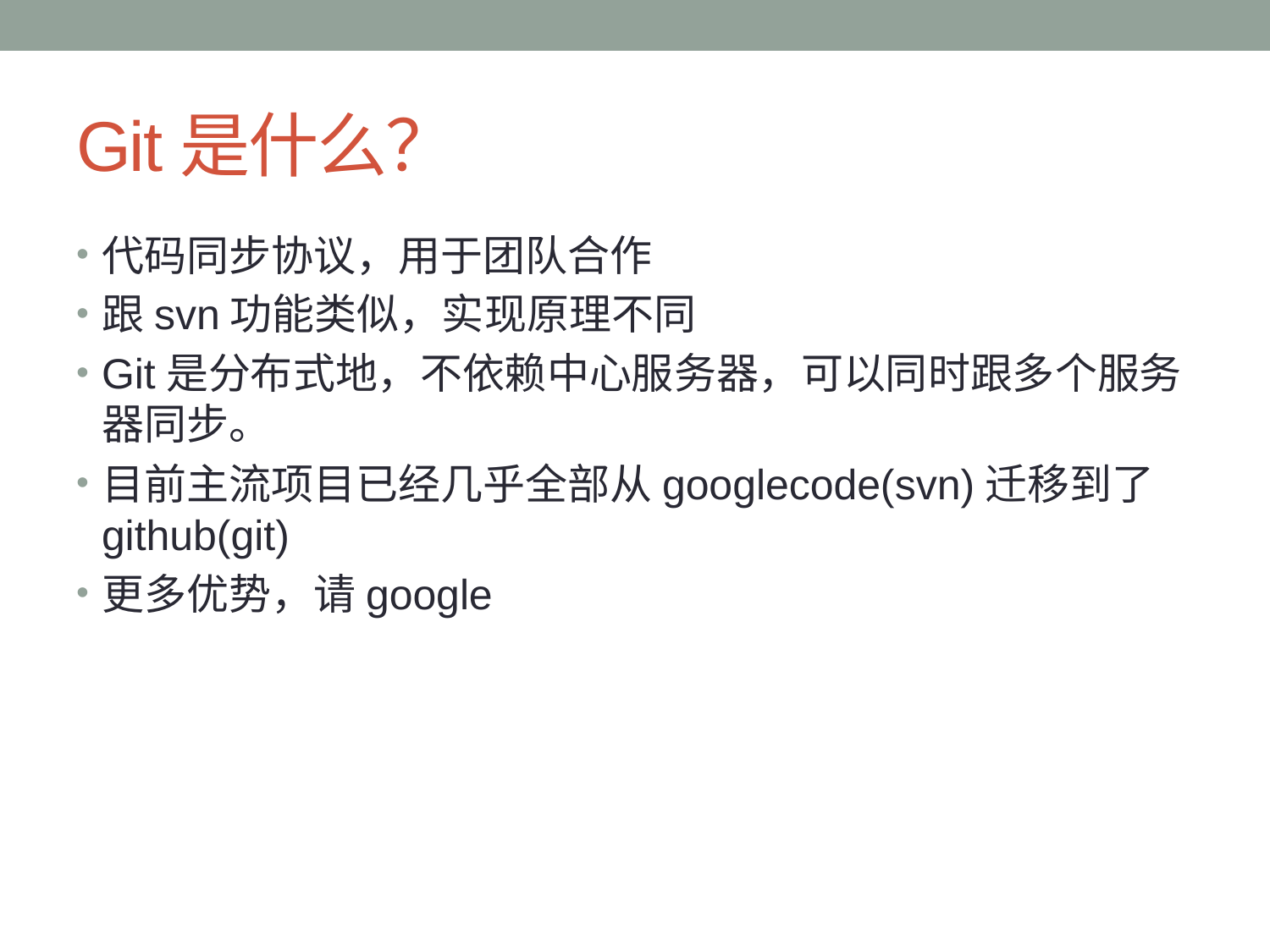

# Git是什么？
代码同步协议，用于团队合作
跟svn功能类似，实现原理不同
Git是分布式地，不依赖中心服务器，可以同时跟多个服务器同步。
目前主流项目已经几乎全部从googlecode(svn)迁移到了github(git)
更多优势，请google